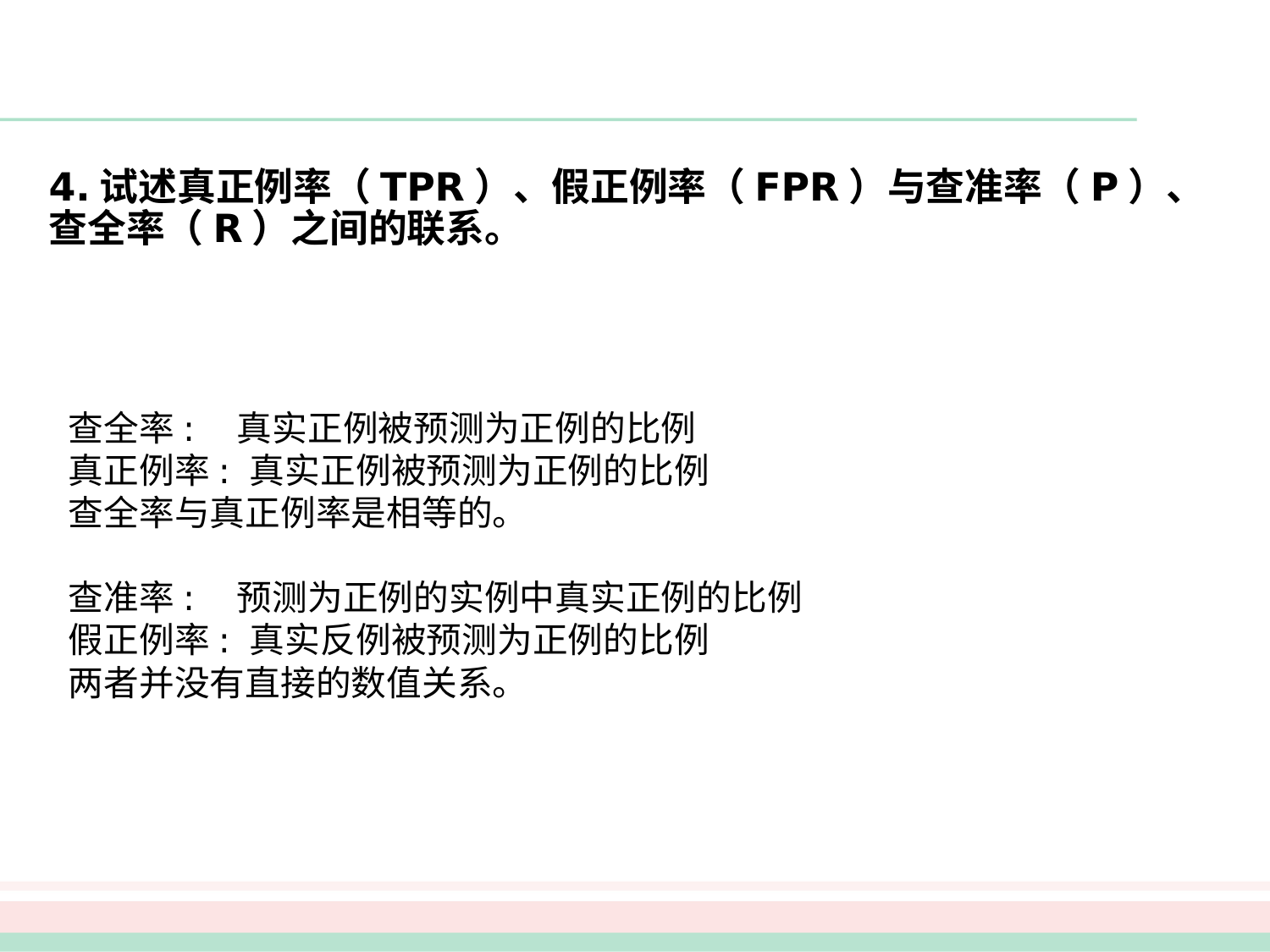

#
4.试述真正例率（TPR）、假正例率（FPR）与查准率（P）、查全率（R）之间的联系。

查全率:   真实正例被预测为正例的比例
真正例率: 真实正例被预测为正例的比例
查全率与真正例率是相等的。

查准率:   预测为正例的实例中真实正例的比例
假正例率: 真实反例被预测为正例的比例
两者并没有直接的数值关系。